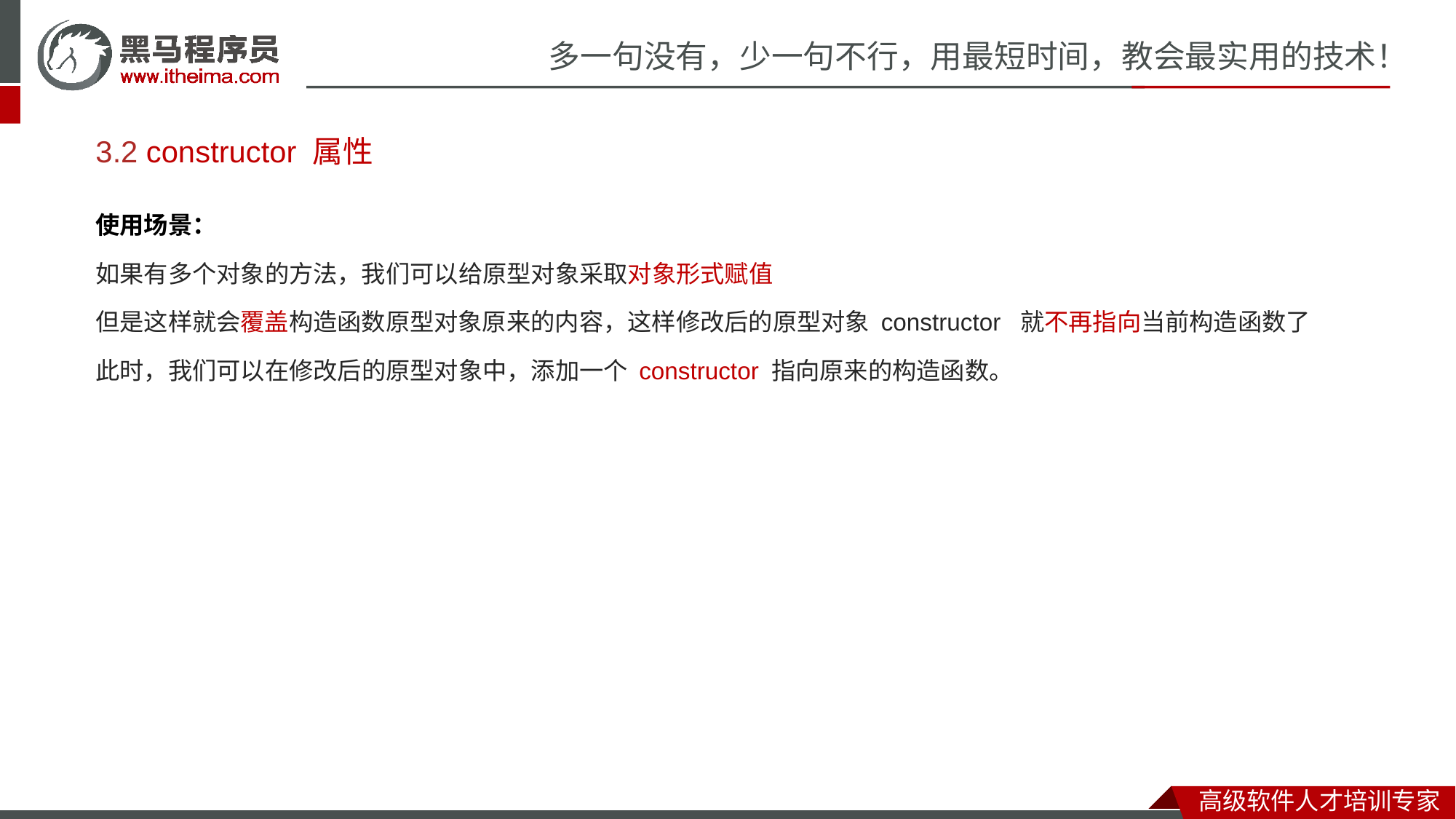

# 3.2 constructor 属性
使用场景：
如果有多个对象的方法，我们可以给原型对象采取对象形式赋值
但是这样就会覆盖构造函数原型对象原来的内容，这样修改后的原型对象 constructor  就不再指向当前构造函数了
此时，我们可以在修改后的原型对象中，添加一个 constructor 指向原来的构造函数。